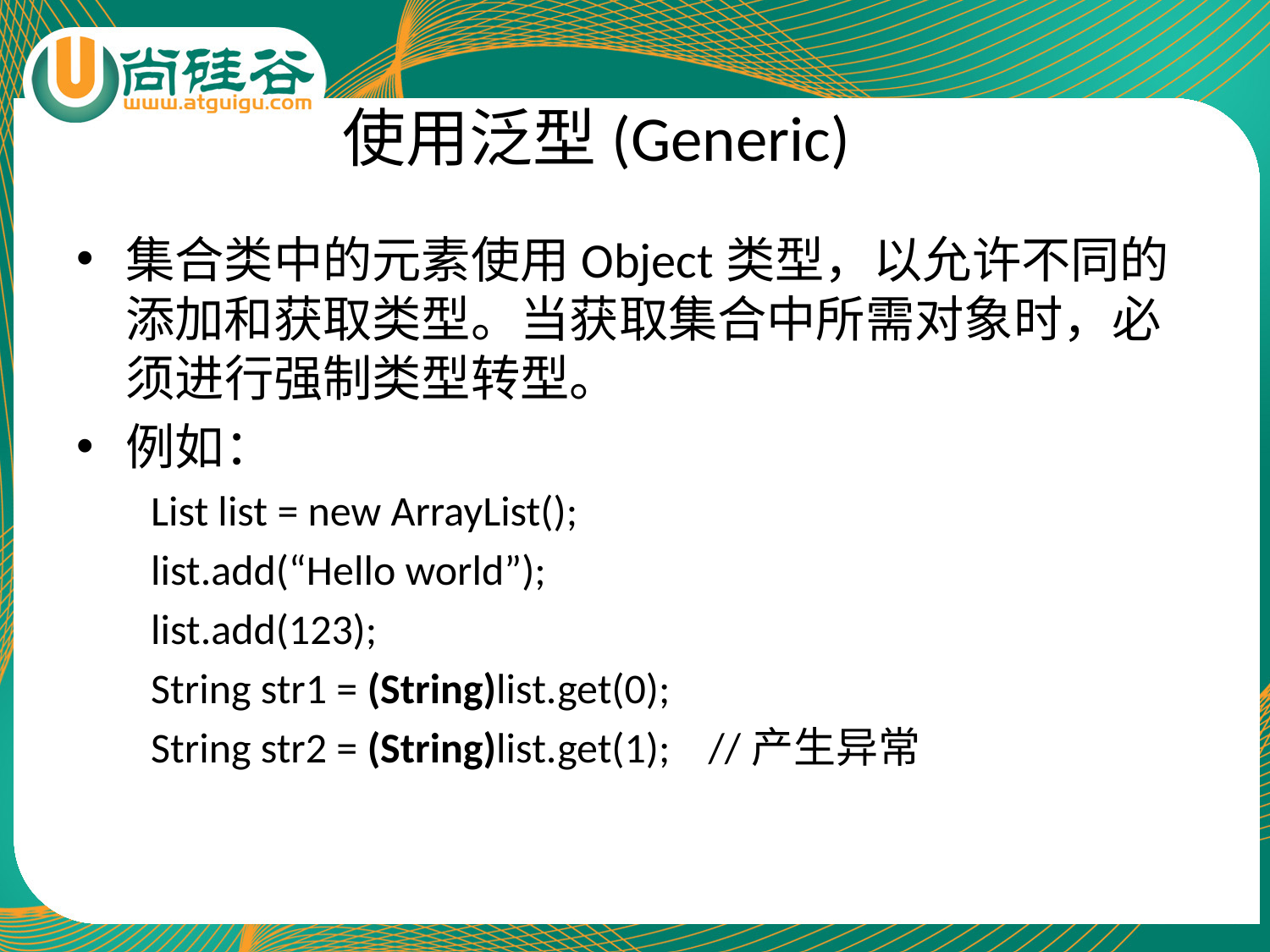

# 使用泛型(Generic)
集合类中的元素使用Object类型，以允许不同的添加和获取类型。当获取集合中所需对象时，必须进行强制类型转型。
例如：
List list = new ArrayList();
list.add(“Hello world”);
list.add(123);
String str1 = (String)list.get(0);
String str2 = (String)list.get(1);    //产生异常